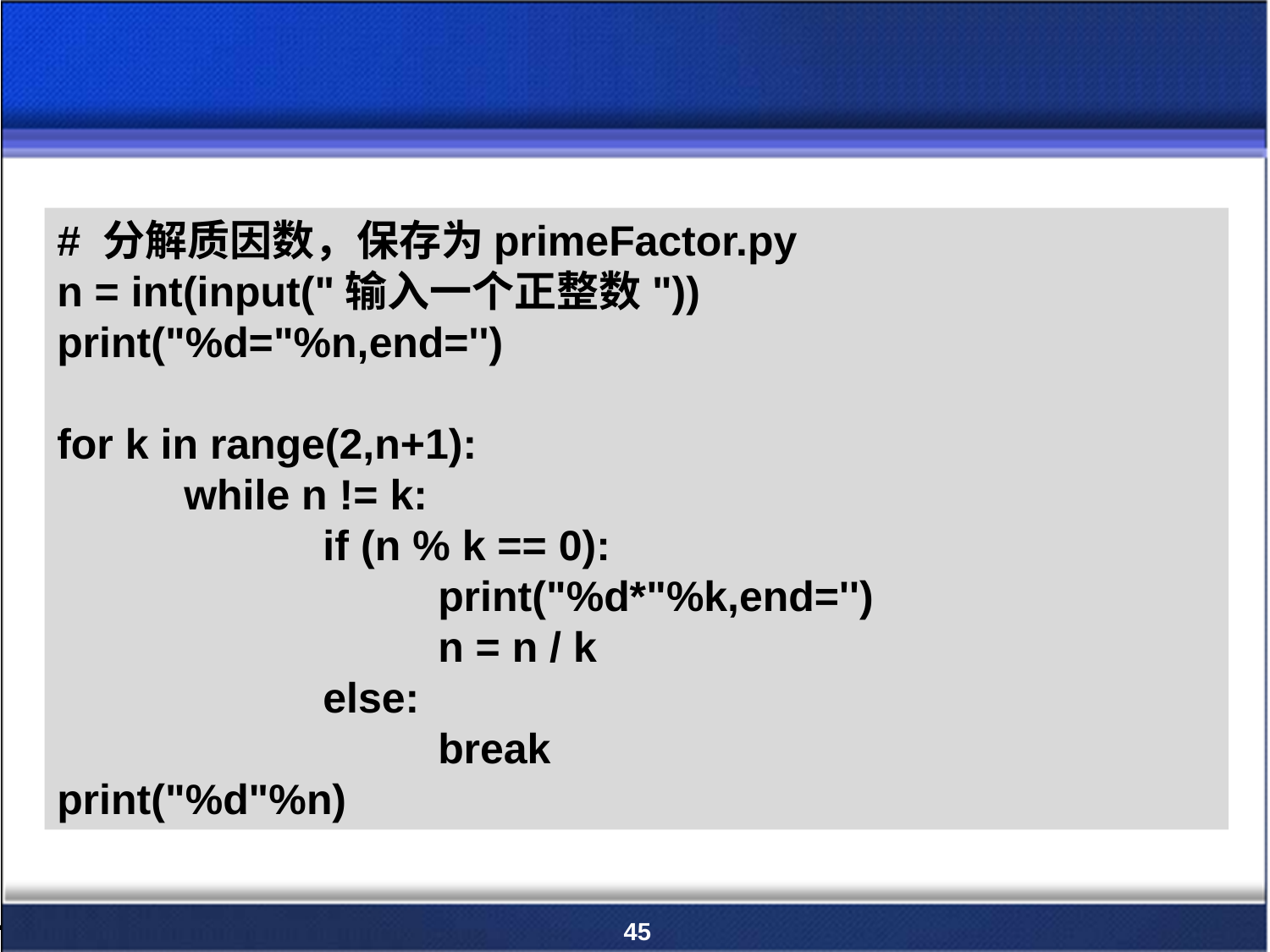

# 分解质因数，保存为primeFactor.py
n = int(input("输入一个正整数"))
print("%d="%n,end='')

for k in range(2,n+1):
	while n != k:
		 if (n % k == 0):
		 	print("%d*"%k,end='')
		 	n = n / k
		 else:
		 	break
print("%d"%n)
45